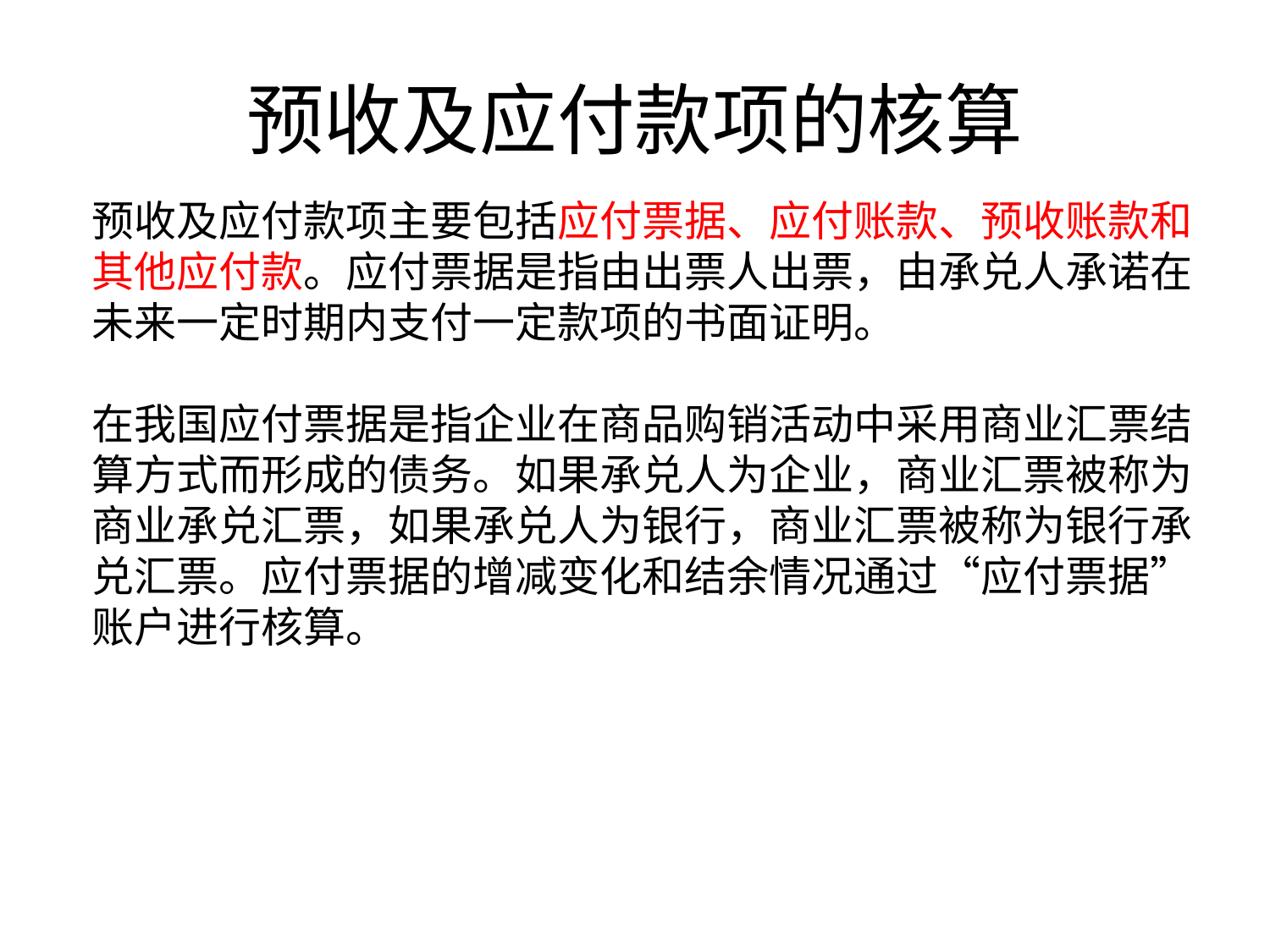

# 预收及应付款项的核算
预收及应付款项主要包括应付票据、应付账款、预收账款和其他应付款。应付票据是指由出票人出票，由承兑人承诺在未来一定时期内支付一定款项的书面证明。

在我国应付票据是指企业在商品购销活动中采用商业汇票结算方式而形成的债务。如果承兑人为企业，商业汇票被称为商业承兑汇票，如果承兑人为银行，商业汇票被称为银行承兑汇票。应付票据的增减变化和结余情况通过“应付票据”账户进行核算。